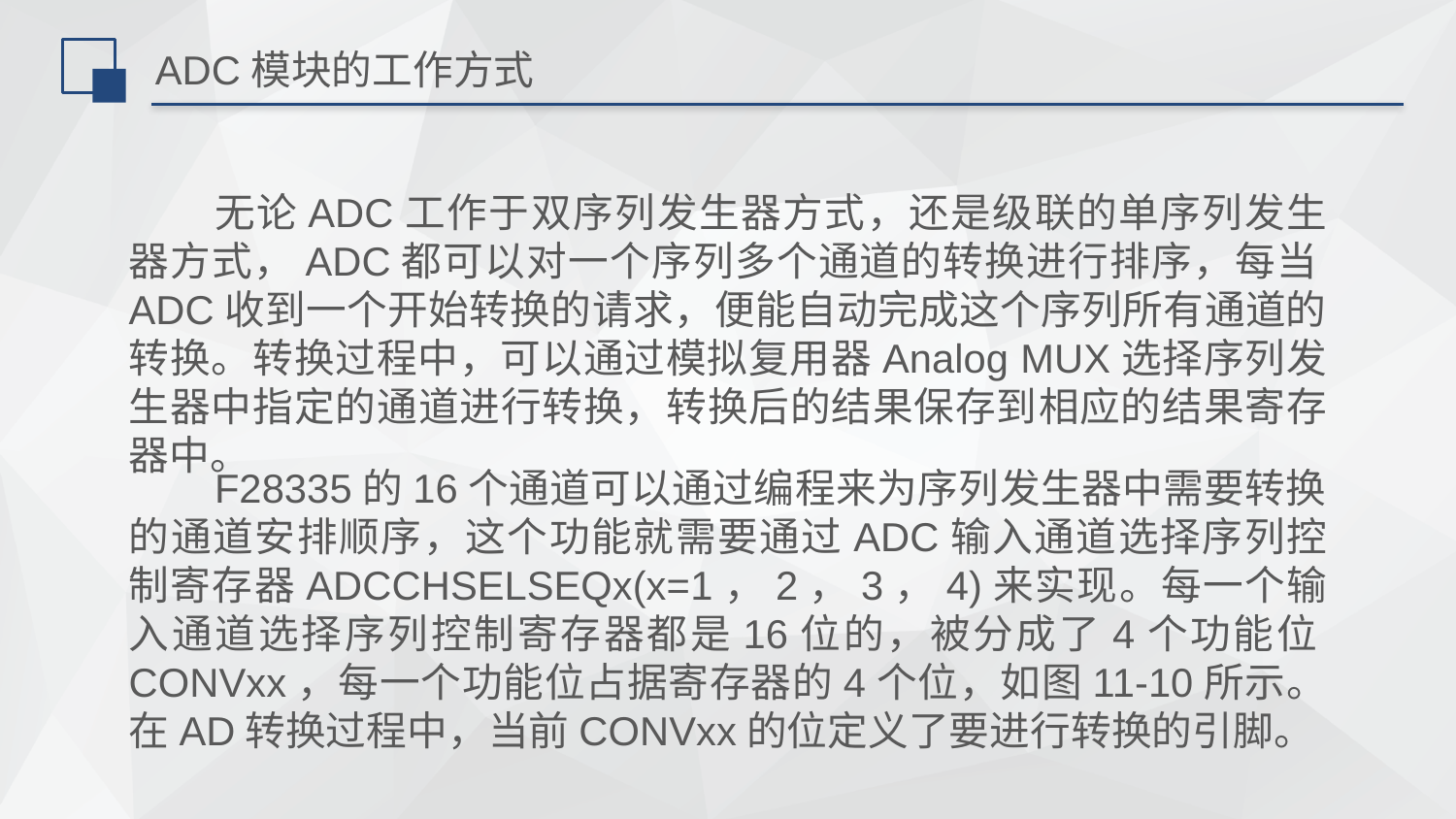

# ADC模块的工作方式
无论ADC工作于双序列发生器方式，还是级联的单序列发生器方式，ADC都可以对一个序列多个通道的转换进行排序，每当ADC收到一个开始转换的请求，便能自动完成这个序列所有通道的转换。转换过程中，可以通过模拟复用器Analog MUX选择序列发生器中指定的通道进行转换，转换后的结果保存到相应的结果寄存器中。
F28335的16个通道可以通过编程来为序列发生器中需要转换的通道安排顺序，这个功能就需要通过ADC输入通道选择序列控制寄存器ADCCHSELSEQx(x=1，2，3，4)来实现。每一个输入通道选择序列控制寄存器都是16位的，被分成了4个功能位CONVxx，每一个功能位占据寄存器的4个位，如图11-10所示。在AD转换过程中，当前CONVxx的位定义了要进行转换的引脚。